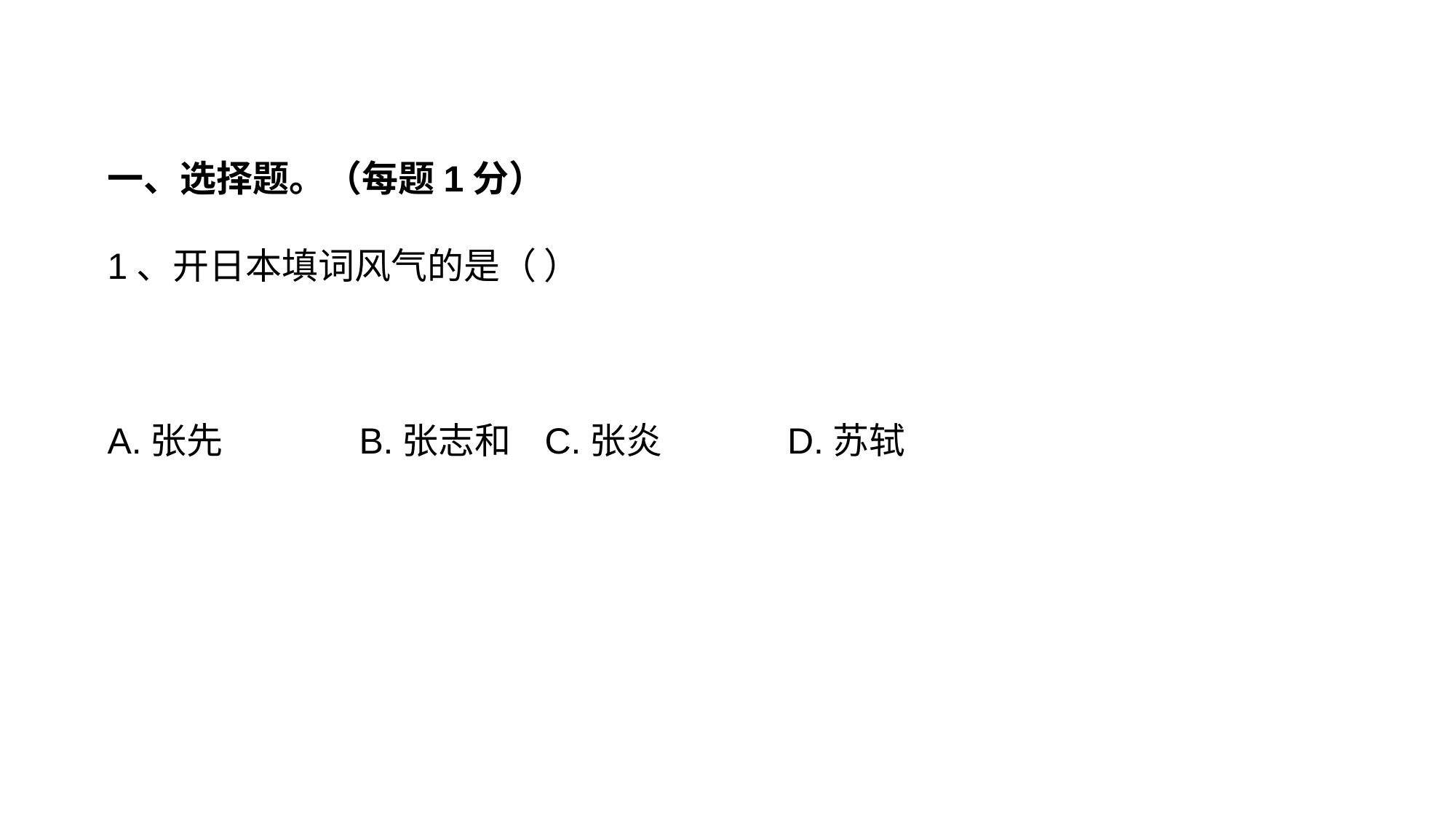

一、选择题。（每题1分）

1、开日本填词风气的是（	）

A.张先	   B.张志和   C.张炎	  D.苏轼